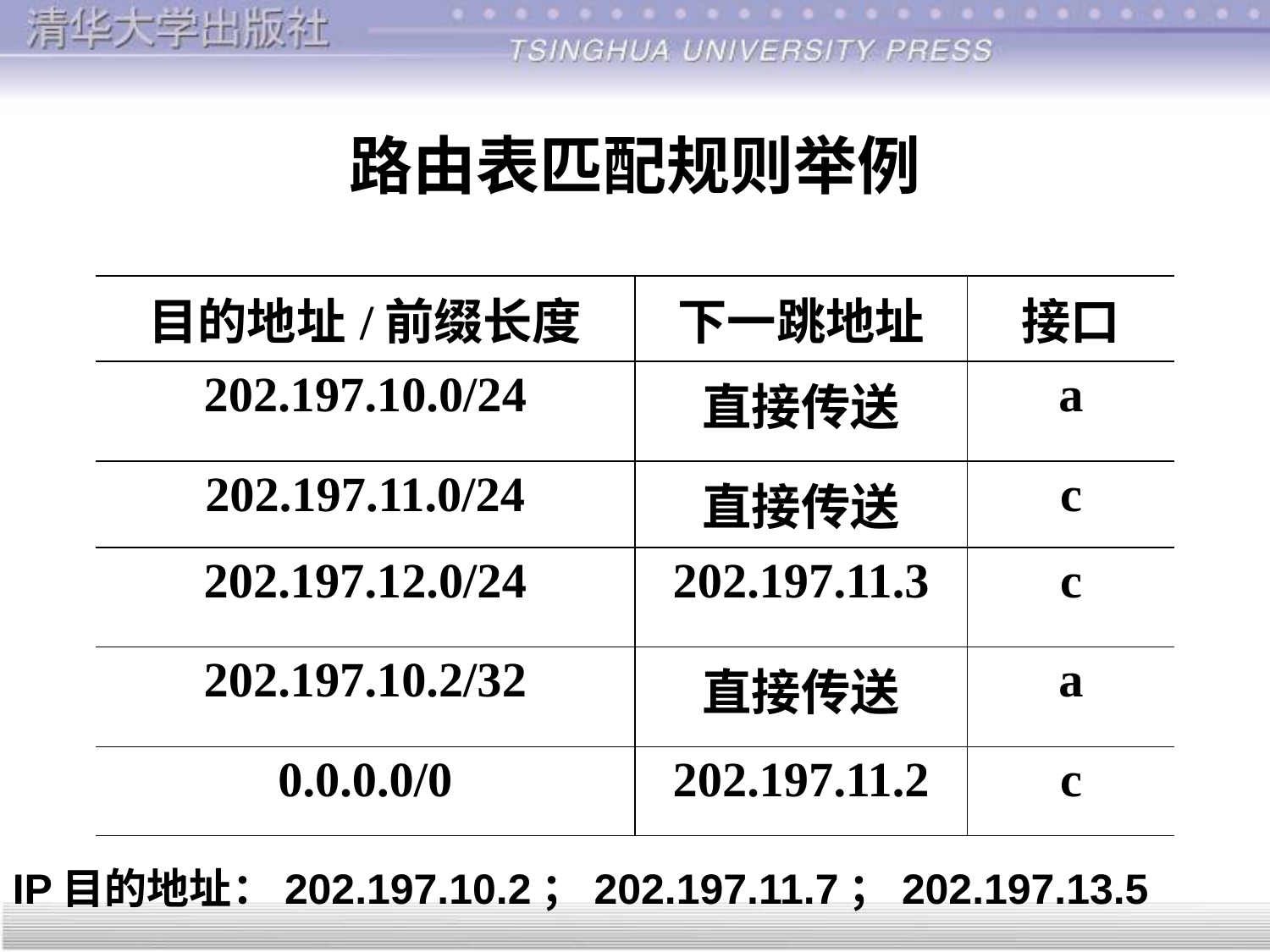

# 路由表匹配规则举例
| 目的地址/前缀长度 | 下一跳地址 | 接口 |
| --- | --- | --- |
| 202.197.10.0/24 | 直接传送 | a |
| 202.197.11.0/24 | 直接传送 | c |
| 202.197.12.0/24 | 202.197.11.3 | c |
| 202.197.10.2/32 | 直接传送 | a |
| 0.0.0.0/0 | 202.197.11.2 | c |
IP目的地址：202.197.10.2；202.197.11.7；202.197.13.5
18